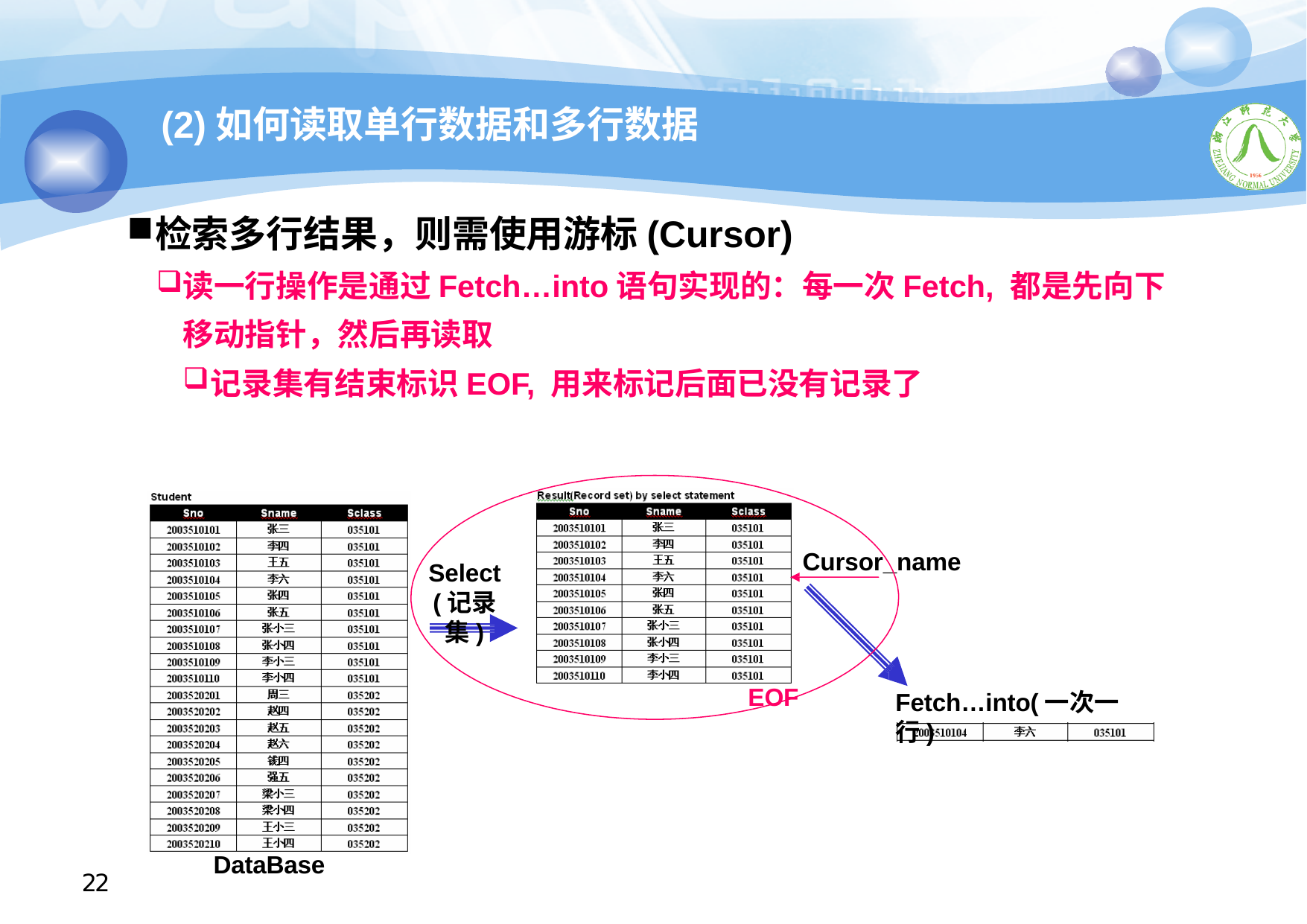

# (2)如何读取单行数据和多行数据
检索多行结果，则需使用游标(Cursor)
读一行操作是通过Fetch…into语句实现的：每一次Fetch, 都是先向下 移动指针，然后再读取
记录集有结束标识EOF, 用来标记后面已没有记录了

Cursor_name
Select
(记录集)

EOF
Fetch…into(一次一行)

22
DataBase